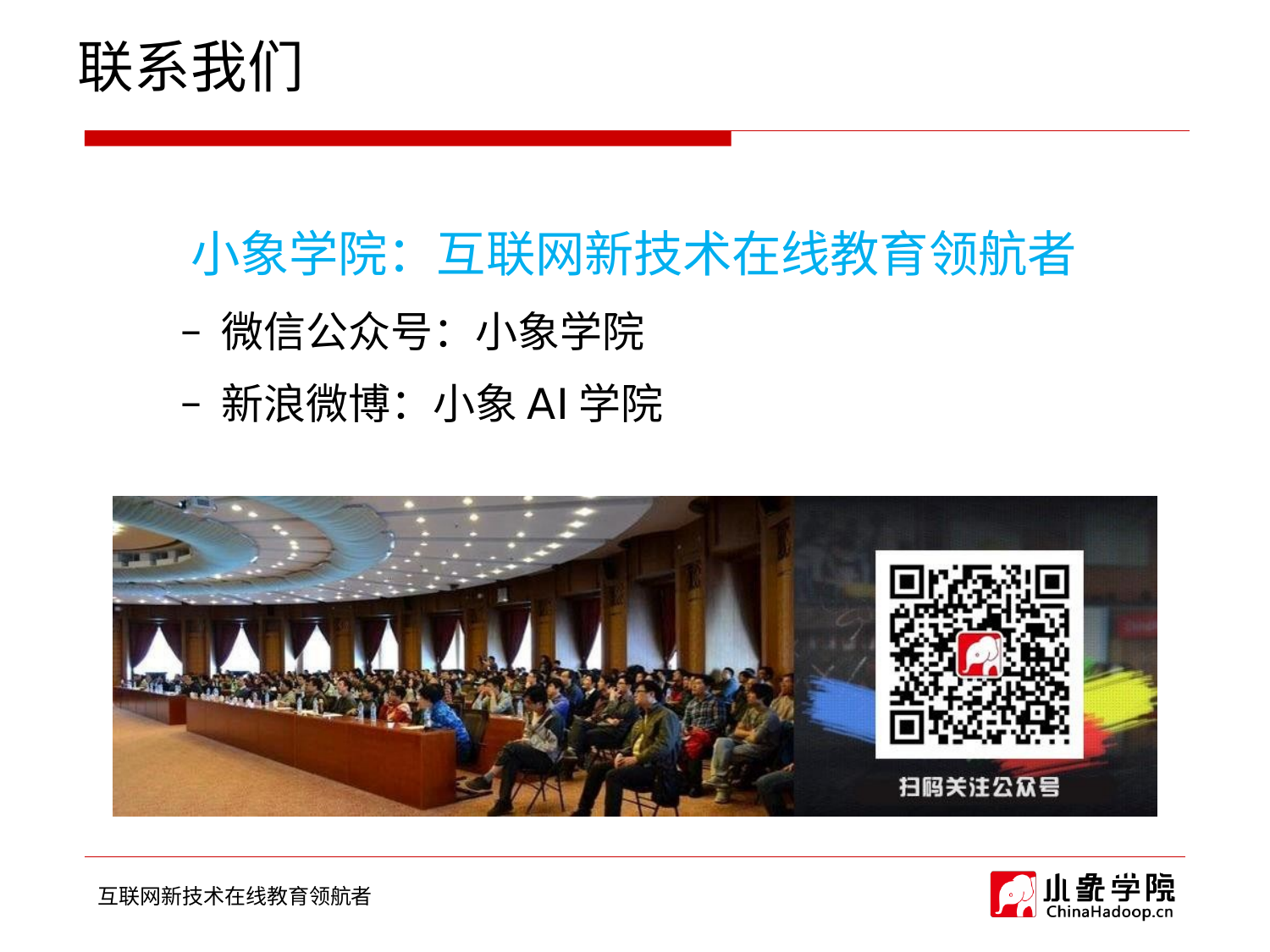

# 联系我们

小象学院：互联网新技术在线教育领航者
微信公众号：小象学院
新浪微博：小象AI学院

互联网新技术在线教育领航者